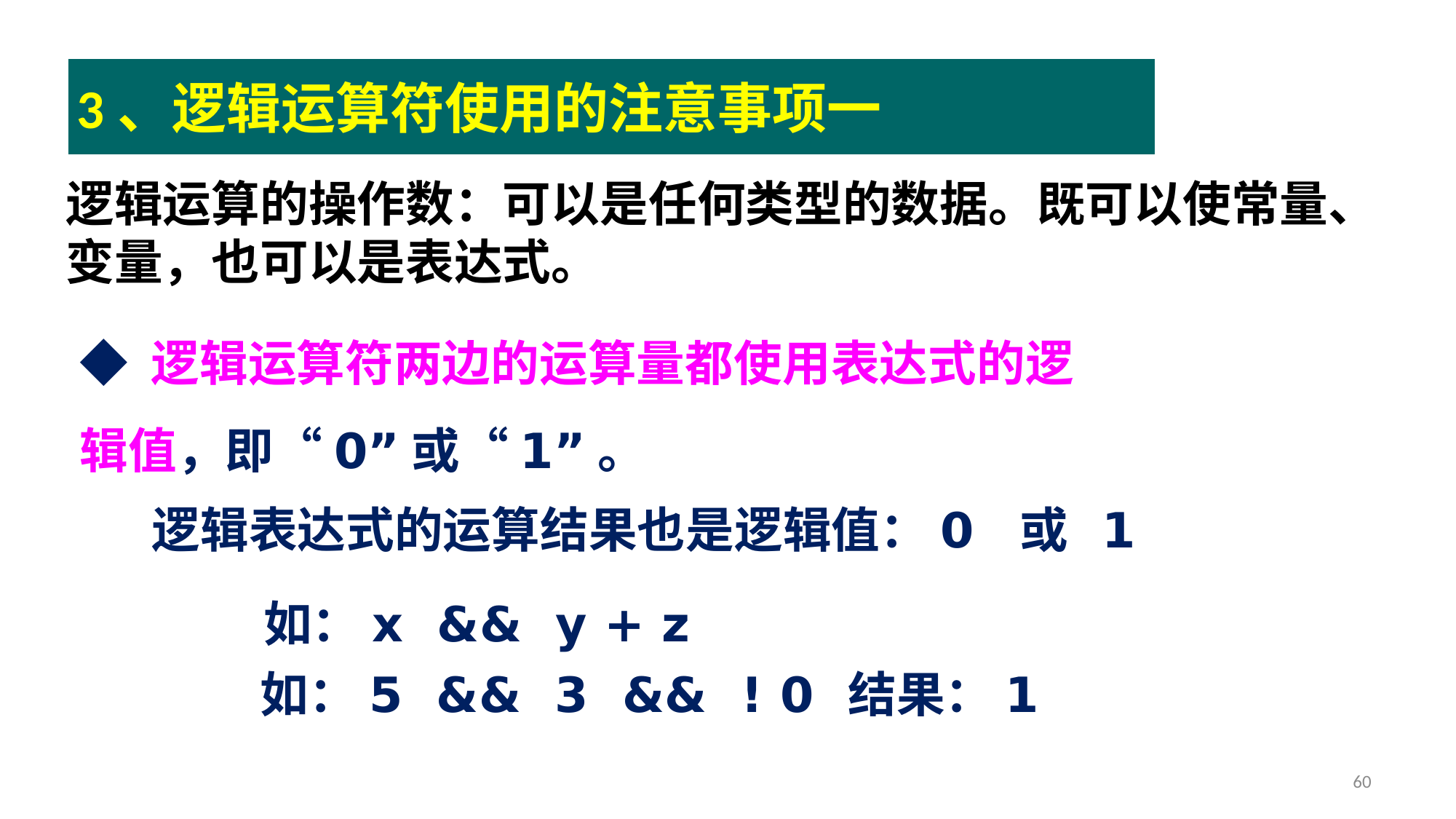

3、逻辑运算符使用的注意事项一
逻辑运算的操作数：可以是任何类型的数据。既可以使常量、变量，也可以是表达式。
◆ 逻辑运算符两边的运算量都使用表达式的逻辑值，即“0”或“1”。
逻辑表达式的运算结果也是逻辑值：0  或  1
如：x  &&  y + z
结果：1
如：5  &&  3  &&  ! 0
60